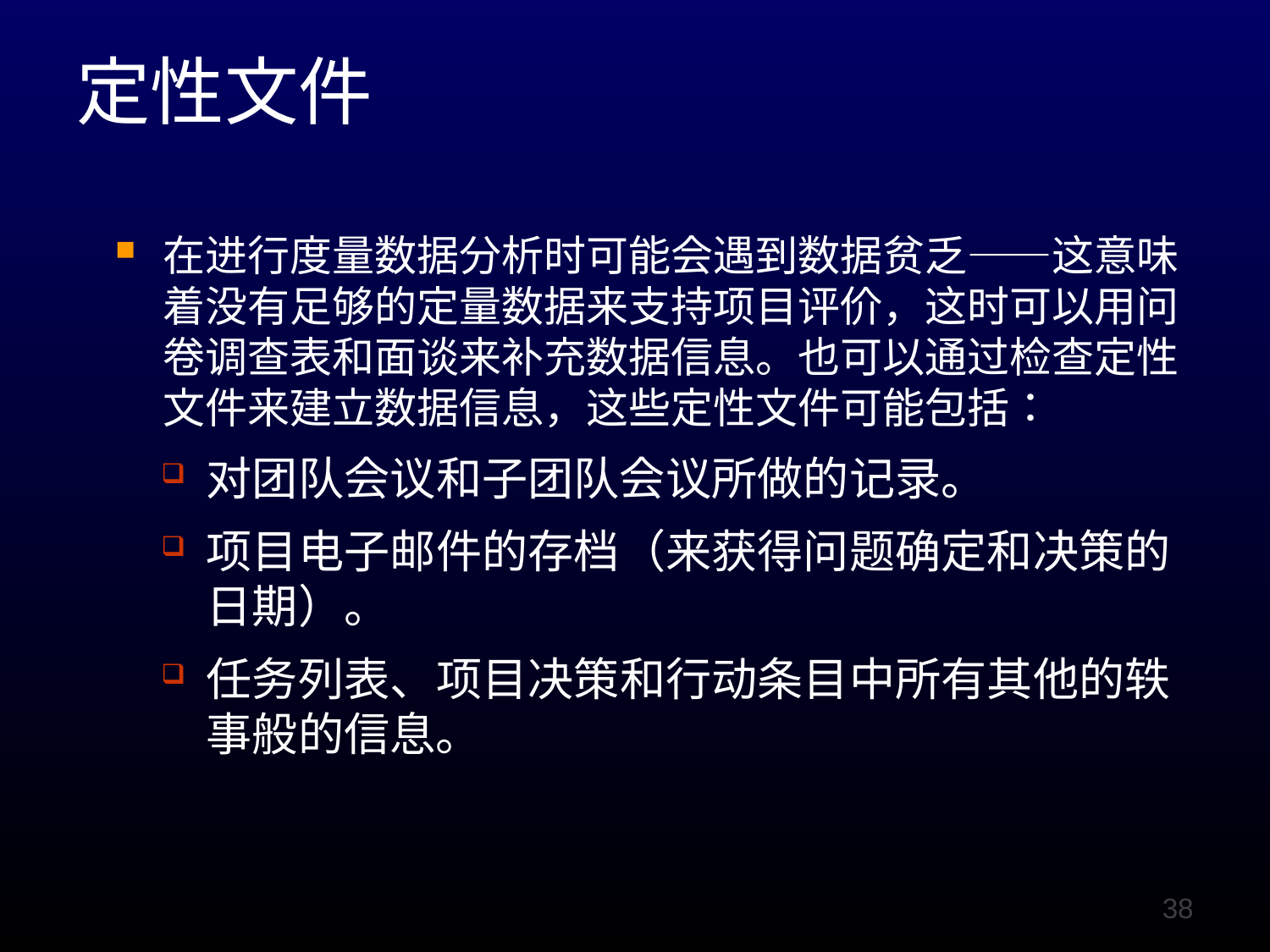

# 定性文件
在进行度量数据分析时可能会遇到数据贫乏——这意味着没有足够的定量数据来支持项目评价，这时可以用问卷调查表和面谈来补充数据信息。也可以通过检查定性文件来建立数据信息，这些定性文件可能包括：
对团队会议和子团队会议所做的记录。
项目电子邮件的存档（来获得问题确定和决策的日期）。
任务列表、项目决策和行动条目中所有其他的轶事般的信息。
38